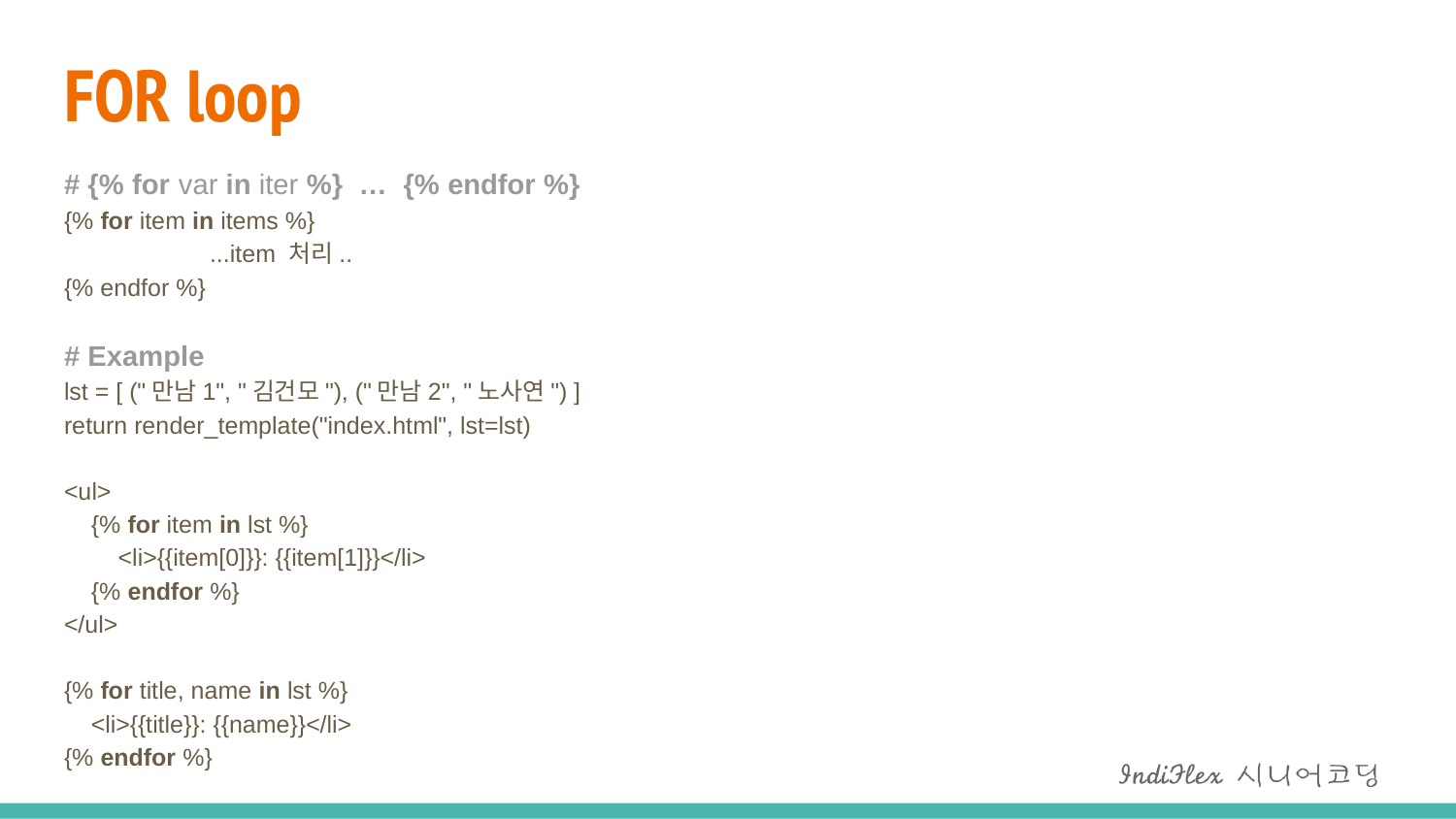

# FOR loop
# {% for var in iter %}  …  {% endfor %} {% for item in items %} ...item 처리.. {% endfor %}
# Example lst = [ ("만남1", "김건모"), ("만남2", "노사연") ] return render_template("index.html", lst=lst)
<ul>
    {% for item in lst %}
        <li>{{item[0]}}: {{item[1]}}</li>
    {% endfor %}
</ul>
{% for title, name in lst %}
    <li>{{title}}: {{name}}</li>
{% endfor %}